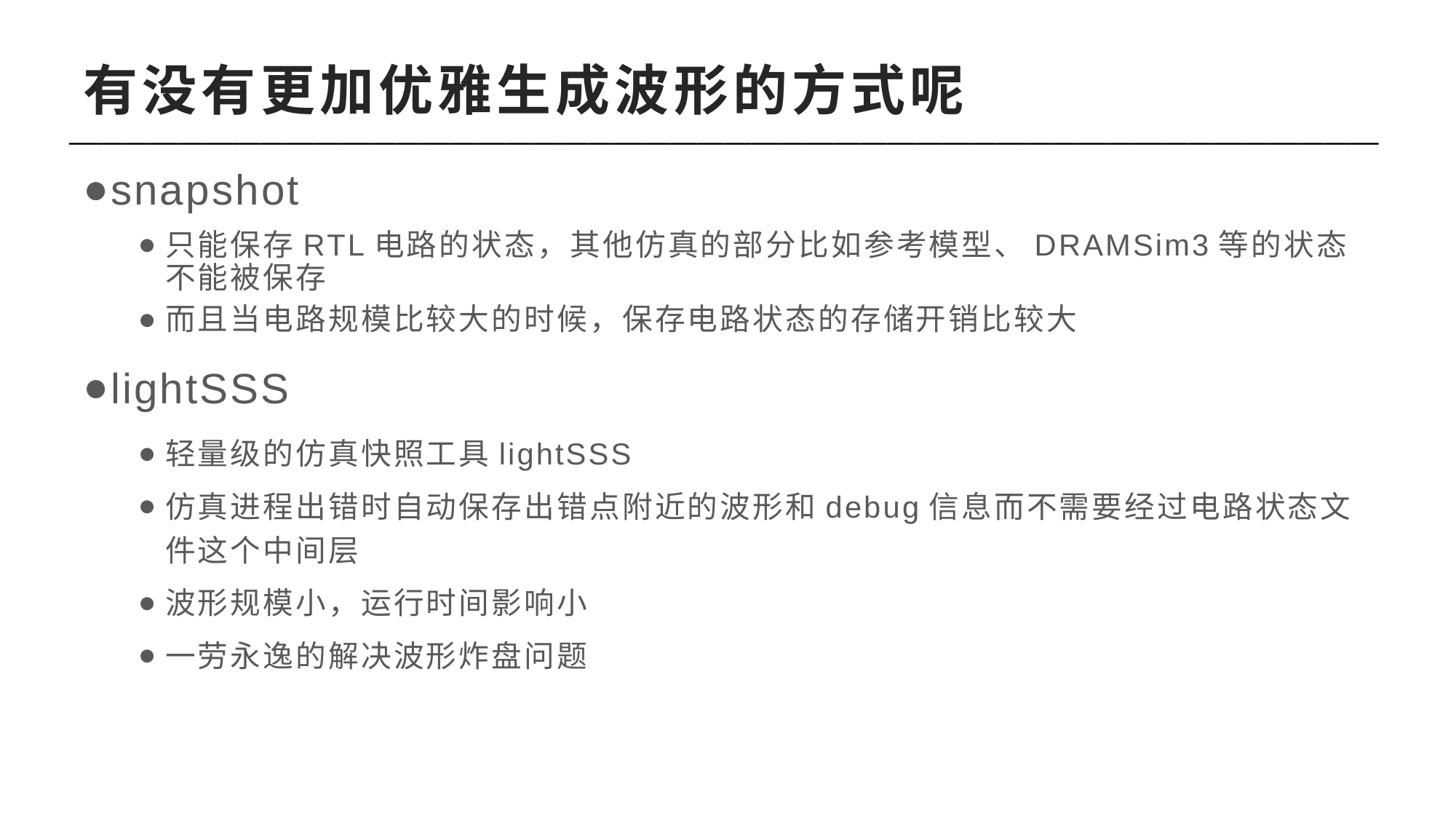

# 有没有更加优雅生成波形的方式呢
————————————————————————————————————————————————
snapshot
只能保存RTL电路的状态，其他仿真的部分比如参考模型、DRAMSim3等的状态不能被保存
而且当电路规模比较大的时候，保存电路状态的存储开销比较大
lightSSS
轻量级的仿真快照工具lightSSS
仿真进程出错时自动保存出错点附近的波形和debug信息而不需要经过电路状态文件这个中间层
波形规模小，运行时间影响小
一劳永逸的解决波形炸盘问题